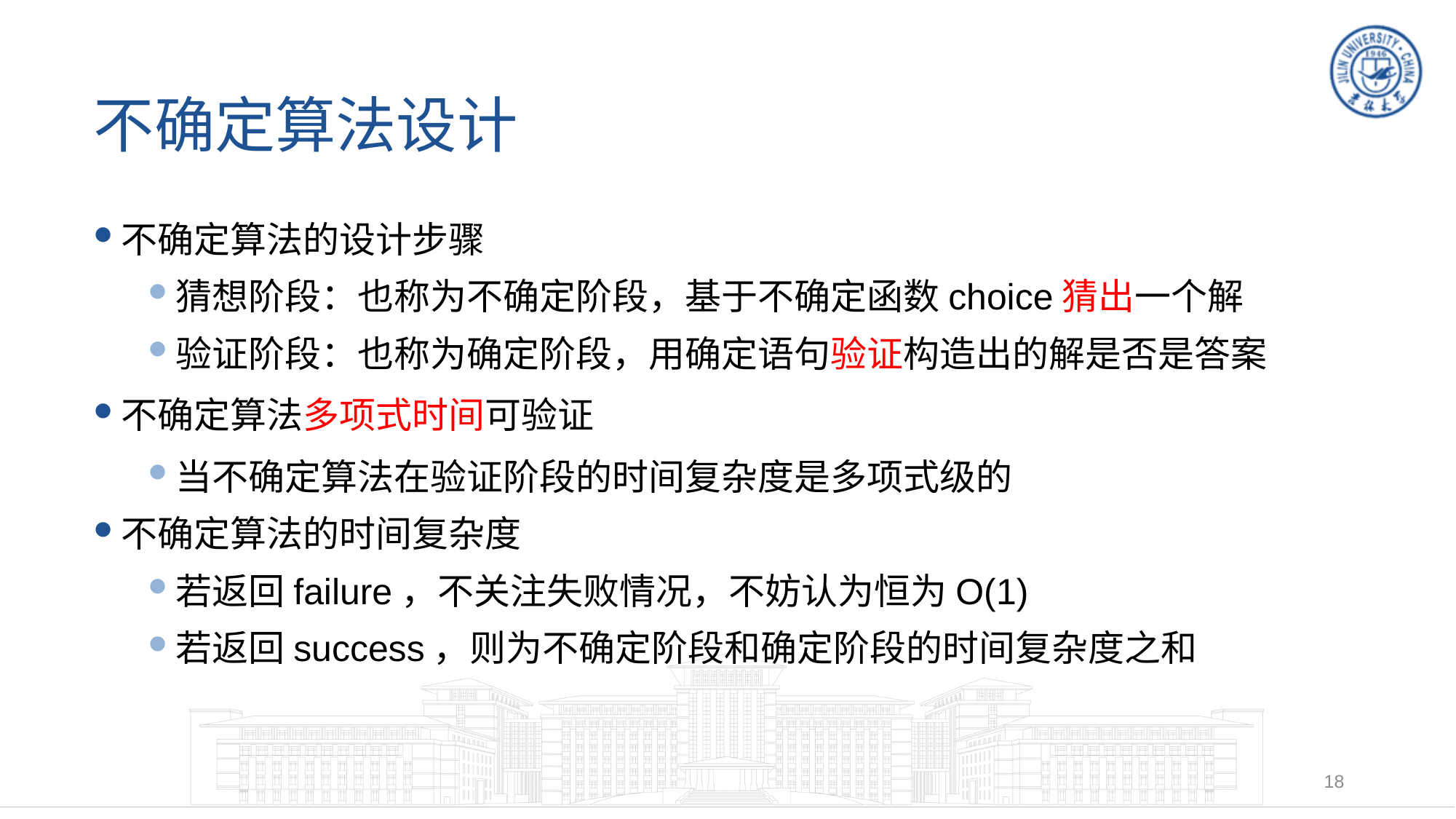

# 不确定算法设计
不确定算法的设计步骤
猜想阶段：也称为不确定阶段，基于不确定函数choice猜出一个解
验证阶段：也称为确定阶段，用确定语句验证构造出的解是否是答案
不确定算法多项式时间可验证
当不确定算法在验证阶段的时间复杂度是多项式级的
不确定算法的时间复杂度
若返回failure，不关注失败情况，不妨认为恒为O(1)
若返回success，则为不确定阶段和确定阶段的时间复杂度之和

18